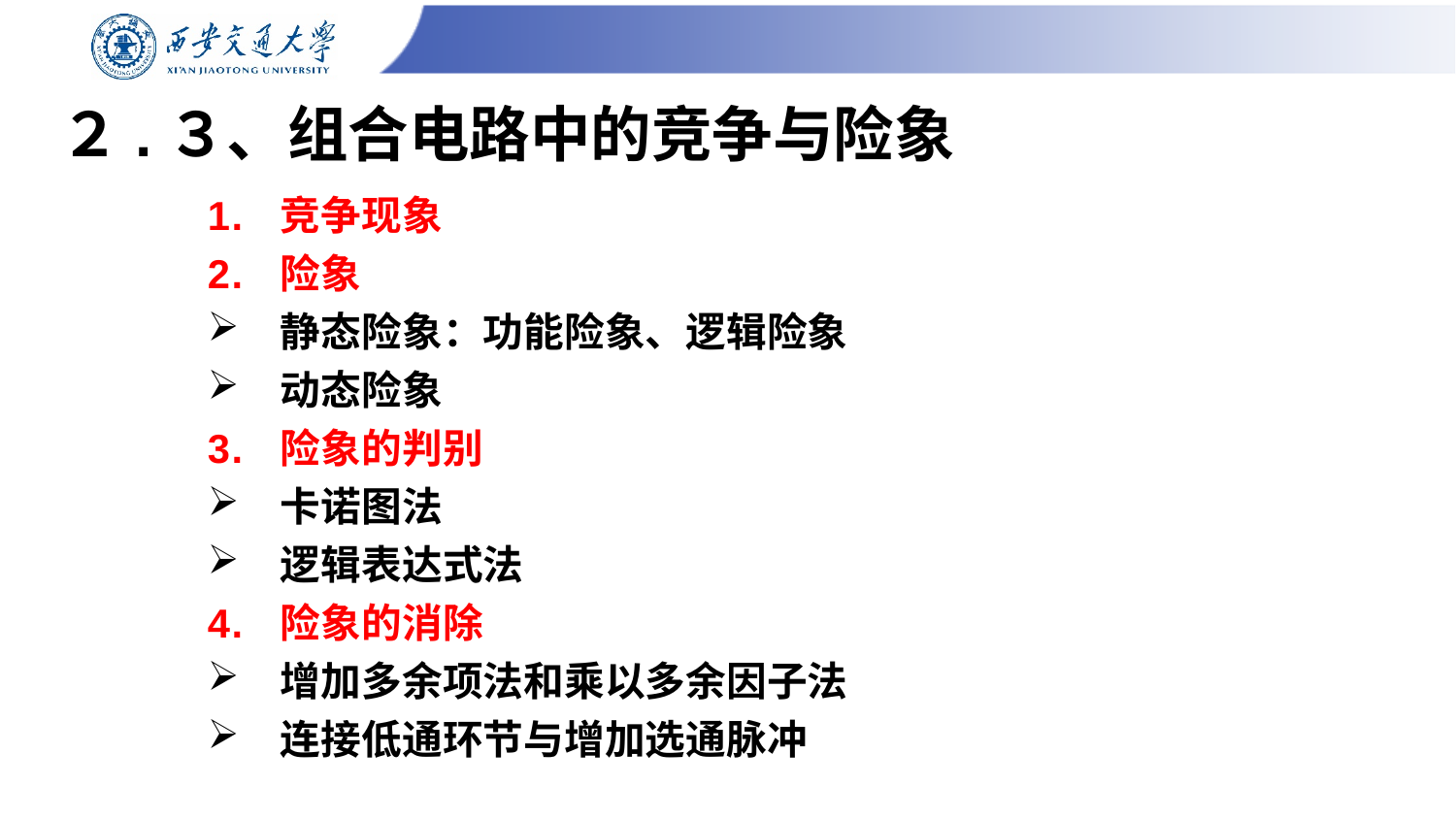

# ２.３、组合电路中的竞争与险象
竞争现象
险象
静态险象：功能险象、逻辑险象
动态险象
险象的判别
卡诺图法
逻辑表达式法
险象的消除
增加多余项法和乘以多余因子法
连接低通环节与增加选通脉冲